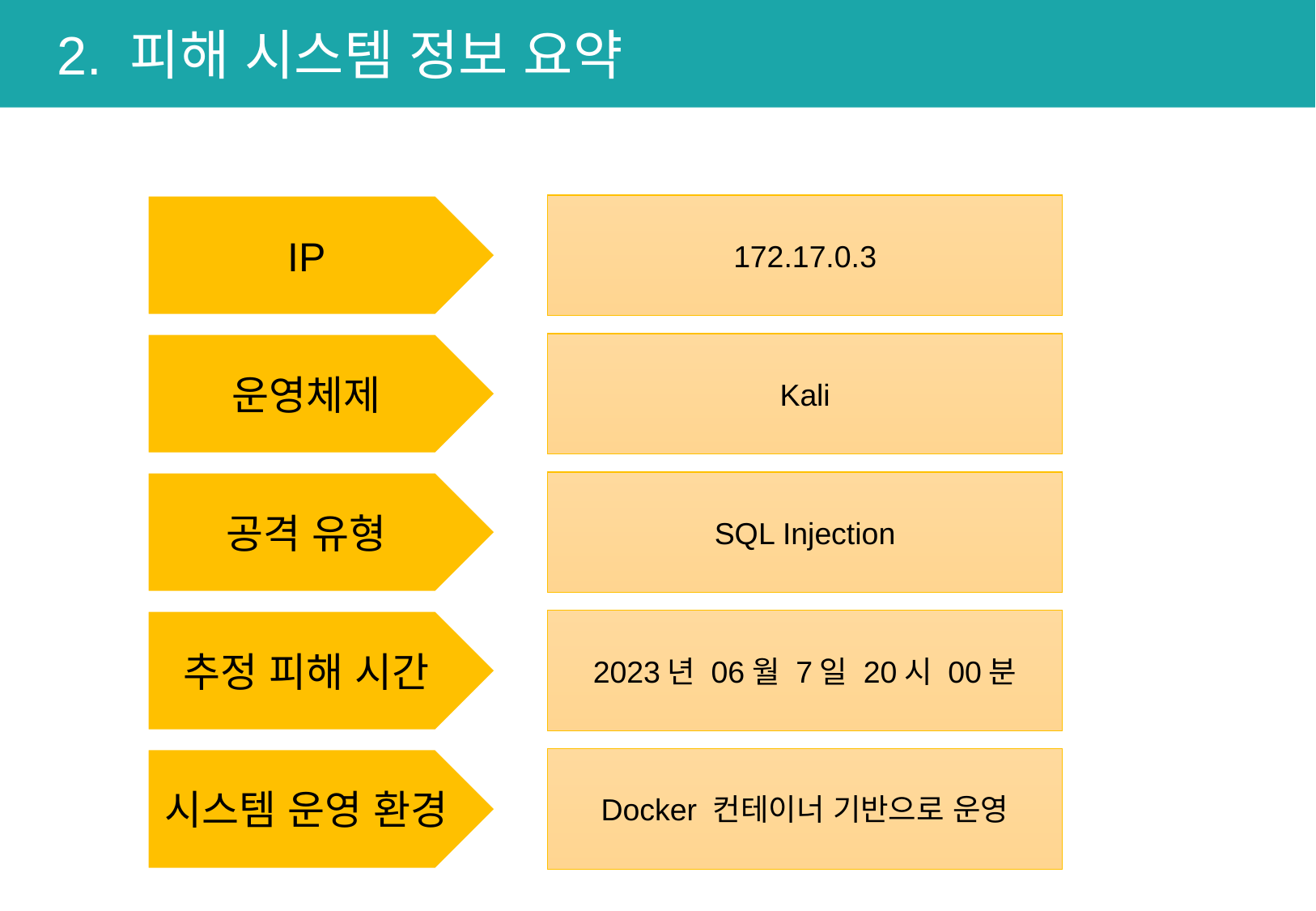

# 2. 피해 시스템 정보 요약
IP
172.17.0.3
운영체제
Kali
공격 유형
SQL Injection
추정 피해 시간
2023년 06월 7일 20시 00분
시스템 운영 환경
Docker 컨테이너 기반으로 운영